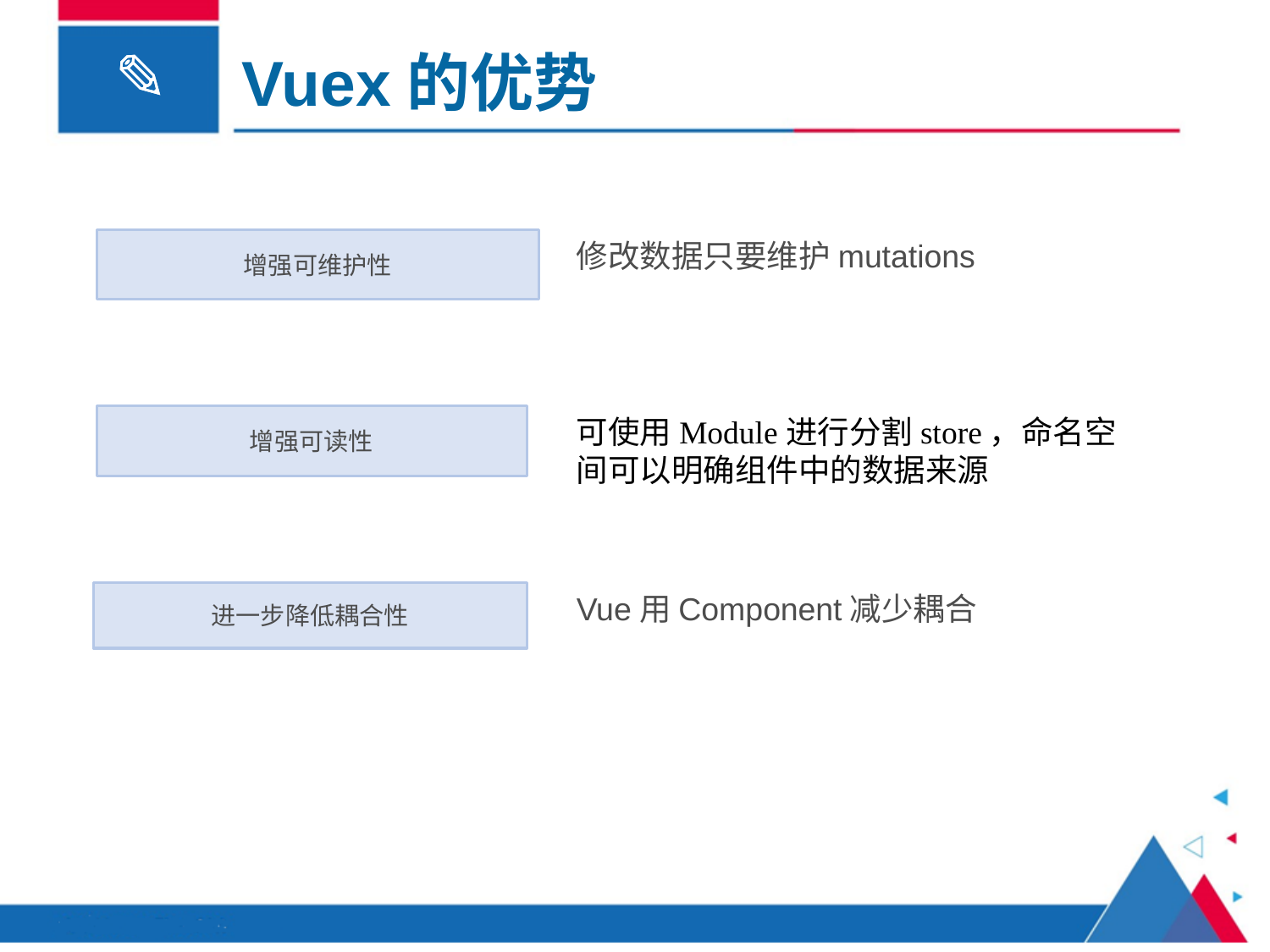

Vuex的优势
增强可维护性
修改数据只要维护mutations
增强可读性
可使用Module进行分割store，命名空间可以明确组件中的数据来源
进一步降低耦合性
Vue用Component减少耦合